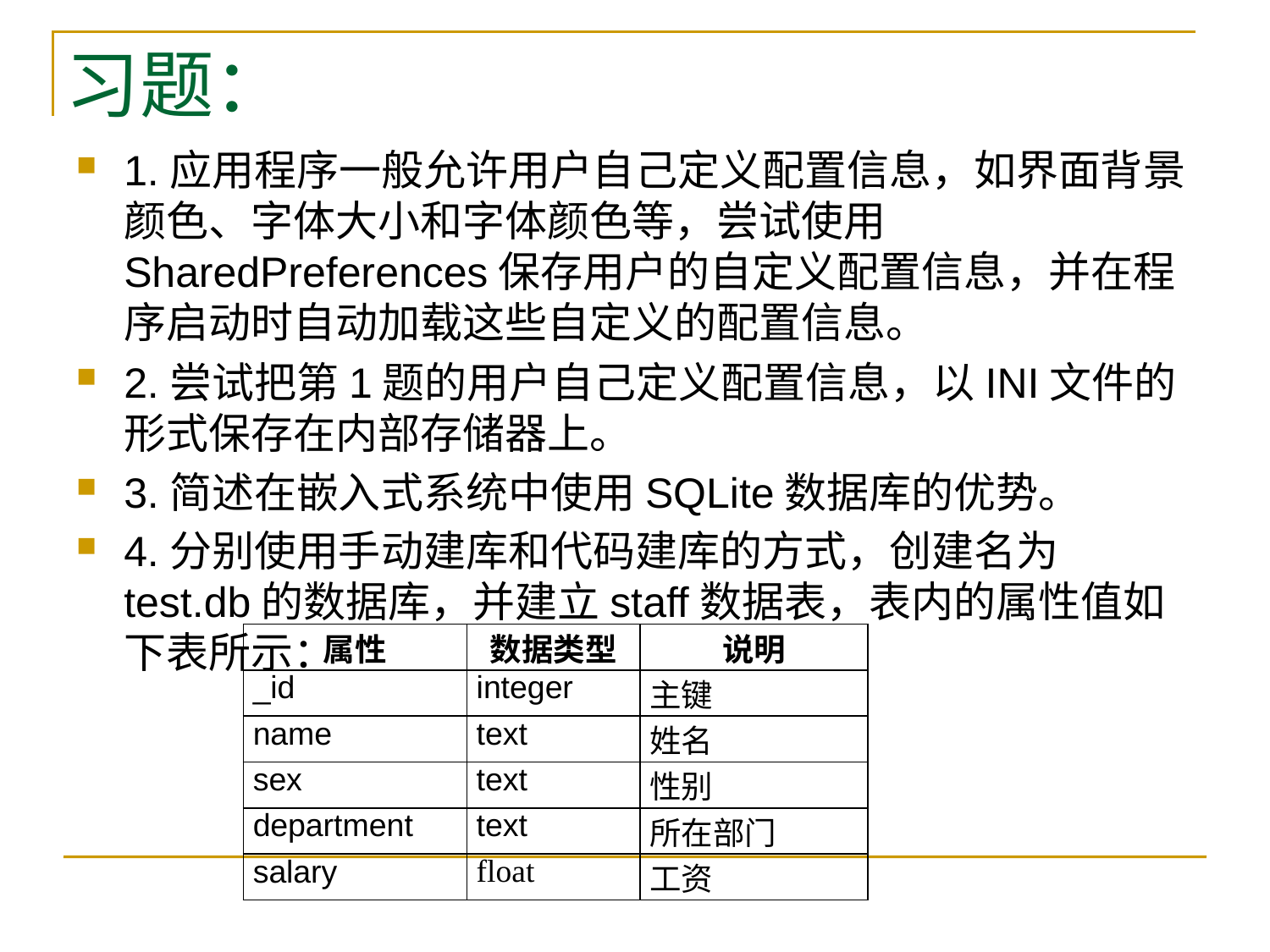

# 习题：
1.应用程序一般允许用户自己定义配置信息，如界面背景颜色、字体大小和字体颜色等，尝试使用SharedPreferences保存用户的自定义配置信息，并在程序启动时自动加载这些自定义的配置信息。
2.尝试把第1题的用户自己定义配置信息，以INI文件的形式保存在内部存储器上。
3.简述在嵌入式系统中使用SQLite数据库的优势。
4.分别使用手动建库和代码建库的方式，创建名为test.db的数据库，并建立staff数据表，表内的属性值如下表所示：

| 属性 | 数据类型 | 说明 |
| --- | --- | --- |
| \_id | integer | 主键 |
| name | text | 姓名 |
| sex | text | 性别 |
| department | text | 所在部门 |
| salary | float | 工资 |